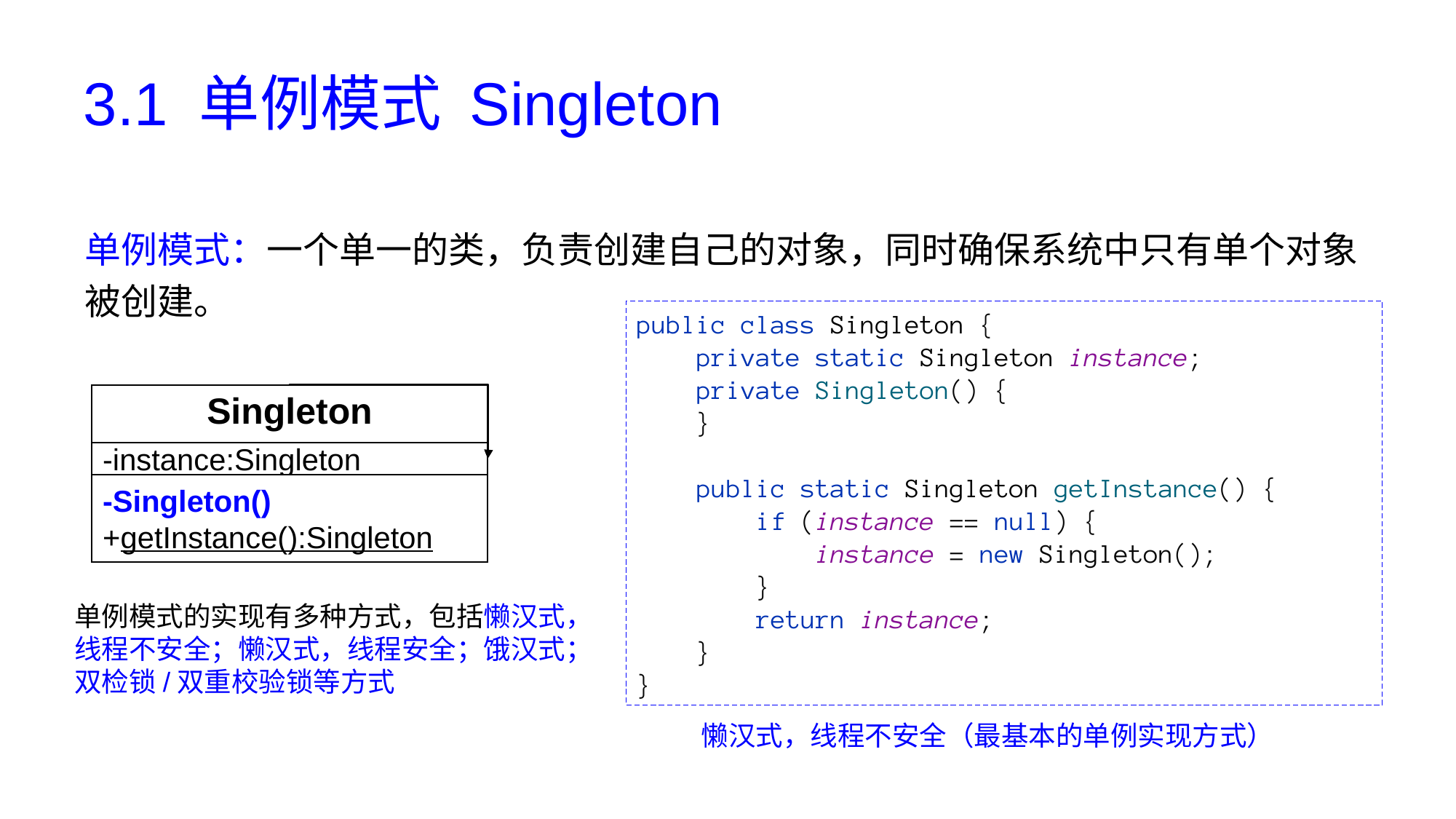

# 3.1 单例模式 Singleton
单例模式：一个单一的类，负责创建自己的对象，同时确保系统中只有单个对象被创建。
public class Singleton {
    private static Singleton instance;
    private Singleton() {
    }
    public static Singleton getInstance() {
        if (instance == null) {
            instance = new Singleton();
        }
        return instance;
    }
}
Singleton
-instance:Singleton
-Singleton()
+getInstance():Singleton
单例模式的实现有多种方式，包括懒汉式，线程不安全；懒汉式，线程安全；饿汉式；双检锁/双重校验锁等方式

懒汉式，线程不安全（最基本的单例实现方式）
27